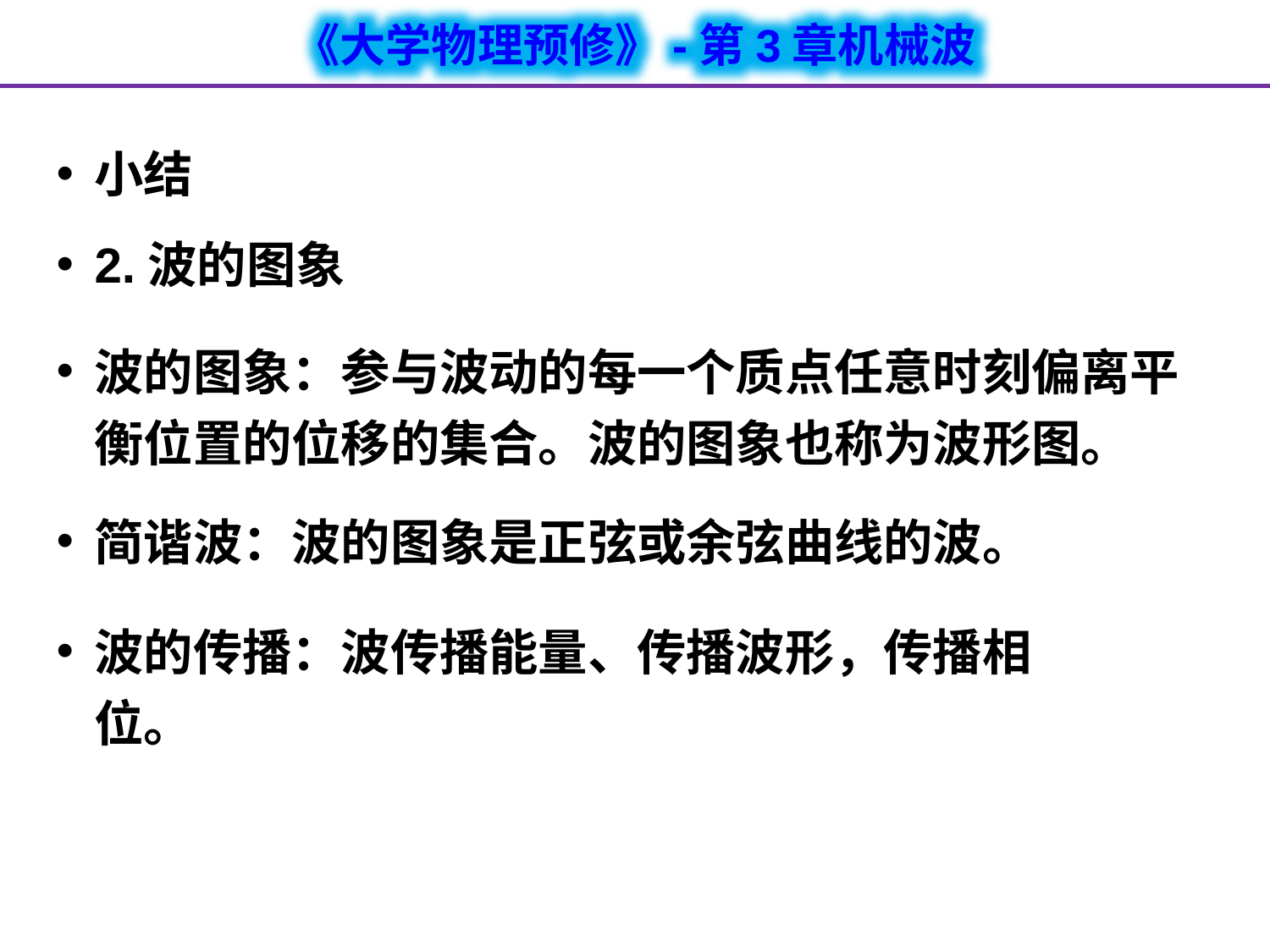

小结
2.波的图象
波的图象：参与波动的每一个质点任意时刻偏离平衡位置的位移的集合。波的图象也称为波形图。
简谐波：波的图象是正弦或余弦曲线的波。
波的传播：波传播能量、传播波形，传播相位。